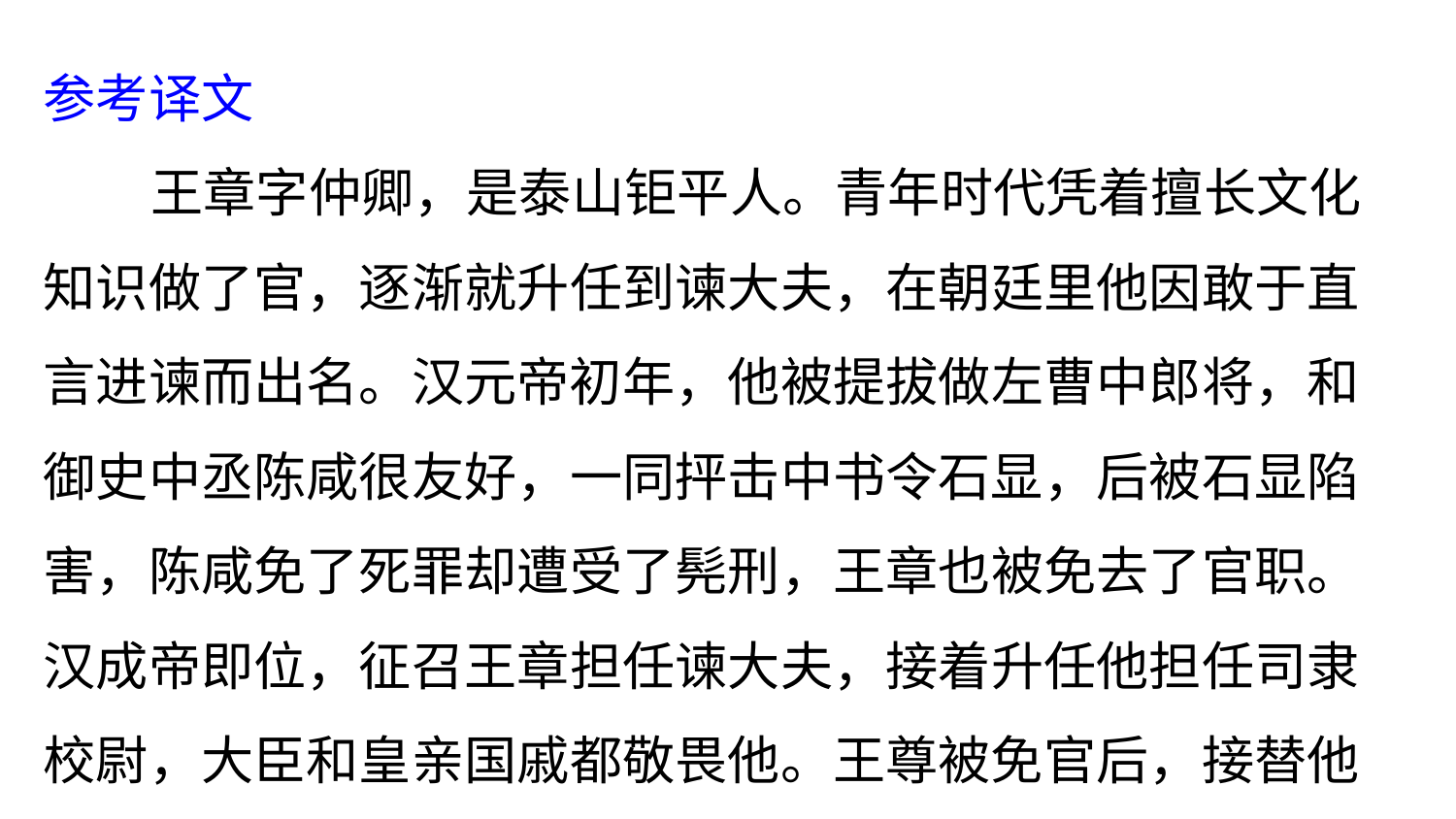

参考译文
        王章字仲卿，是泰山钜平人。青年时代凭着擅长文化知识做了官，逐渐就升任到谏大夫，在朝廷里他因敢于直言进谏而出名。汉元帝初年，他被提拔做左曹中郎将，和御史中丞陈咸很友好，一同抨击中书令石显，后被石显陷害，陈咸免了死罪却遭受了髡刑，王章也被免去了官职。汉成帝即位，征召王章担任谏大夫，接着升任他担任司隶校尉，大臣和皇亲国戚都敬畏他。王尊被免官后，接替他职务的人不称职，